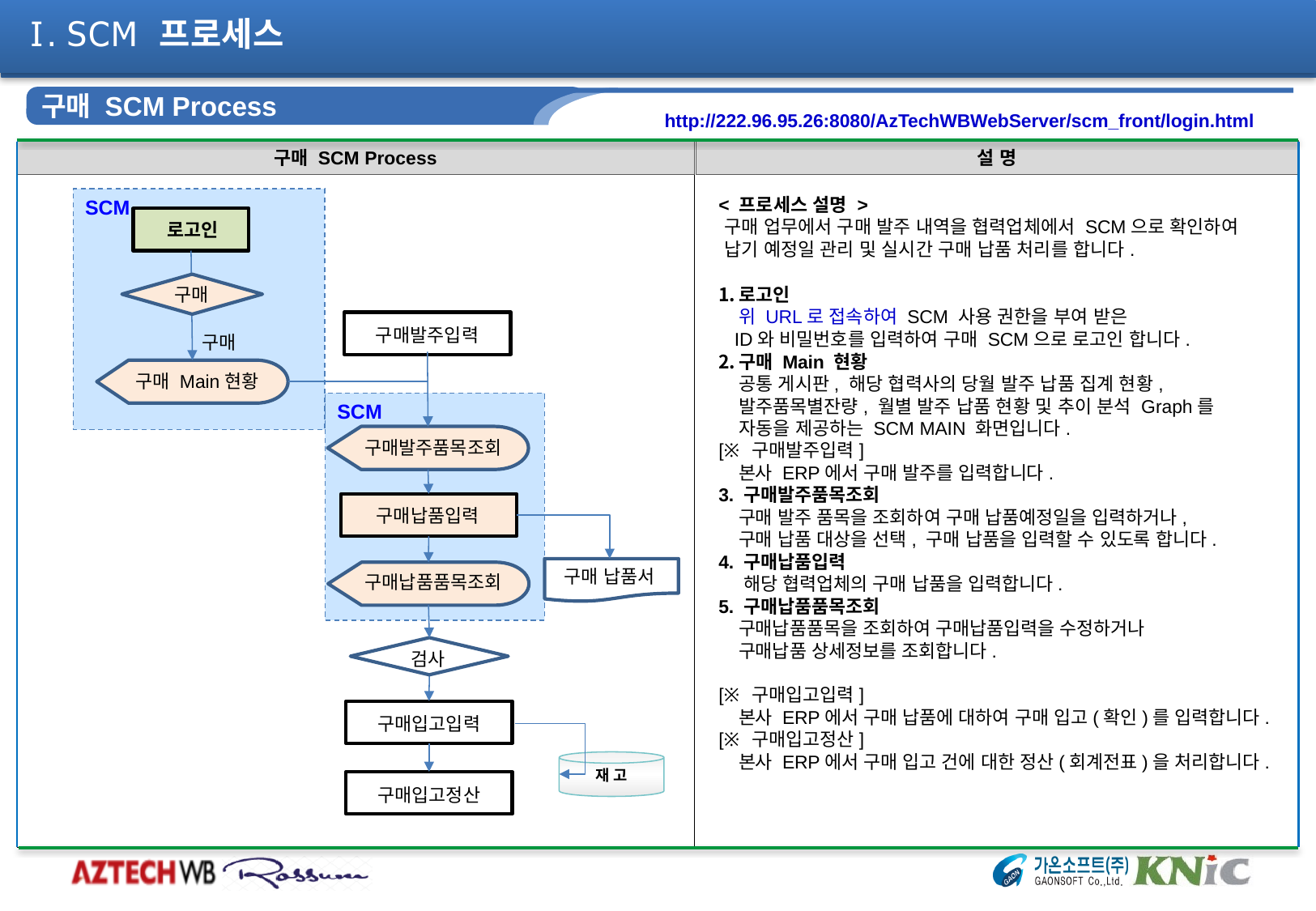

I. SCM 프로세스
구매 SCM Process

http://222.96.95.26:8080/AzTechWBWebServer/scm_front/login.html

설 명
구매 SCM Process

< 프로세스 설명 >
구매 업무에서 구매 발주 내역을 협력업체에서 SCM으로 확인하여
납기 예정일 관리 및 실시간 구매 납품 처리를 합니다.

로고인
   위 URL로 접속하여 SCM 사용 권한을 부여 받은
   ID와 비밀번호를 입력하여 구매 SCM으로 로고인 합니다.
구매 Main 현황
   공통 게시판, 해당 협력사의 당월 발주 납품 집계 현황,
   발주품목별잔량, 월별 발주 납품 현황 및 추이 분석 Graph를
   자동을 제공하는 SCM MAIN 화면입니다.
[※ 구매발주입력]
   본사 ERP에서 구매 발주를 입력합니다.
3. 구매발주품목조회
   구매 발주 품목을 조회하여 구매 납품예정일을 입력하거나,
   구매 납품 대상을 선택, 구매 납품을 입력할 수 있도록 합니다.
4. 구매납품입력
    해당 협력업체의 구매 납품을 입력합니다.
5. 구매납품품목조회
   구매납품품목을 조회하여 구매납품입력을 수정하거나
   구매납품 상세정보를 조회합니다.

[※ 구매입고입력]
   본사 ERP에서 구매 납품에 대하여 구매 입고(확인)를 입력합니다.
[※ 구매입고정산]
   본사 ERP에서 구매 입고 건에 대한 정산(회계전표)을 처리합니다.
SCM

로고인

구매

구매발주입력
구매

구매 Main현황
SCM

구매발주품목조회

구매납품입력
구매 납품서

구매납품품목조회

검사

구매입고입력
재 고

구매입고정산